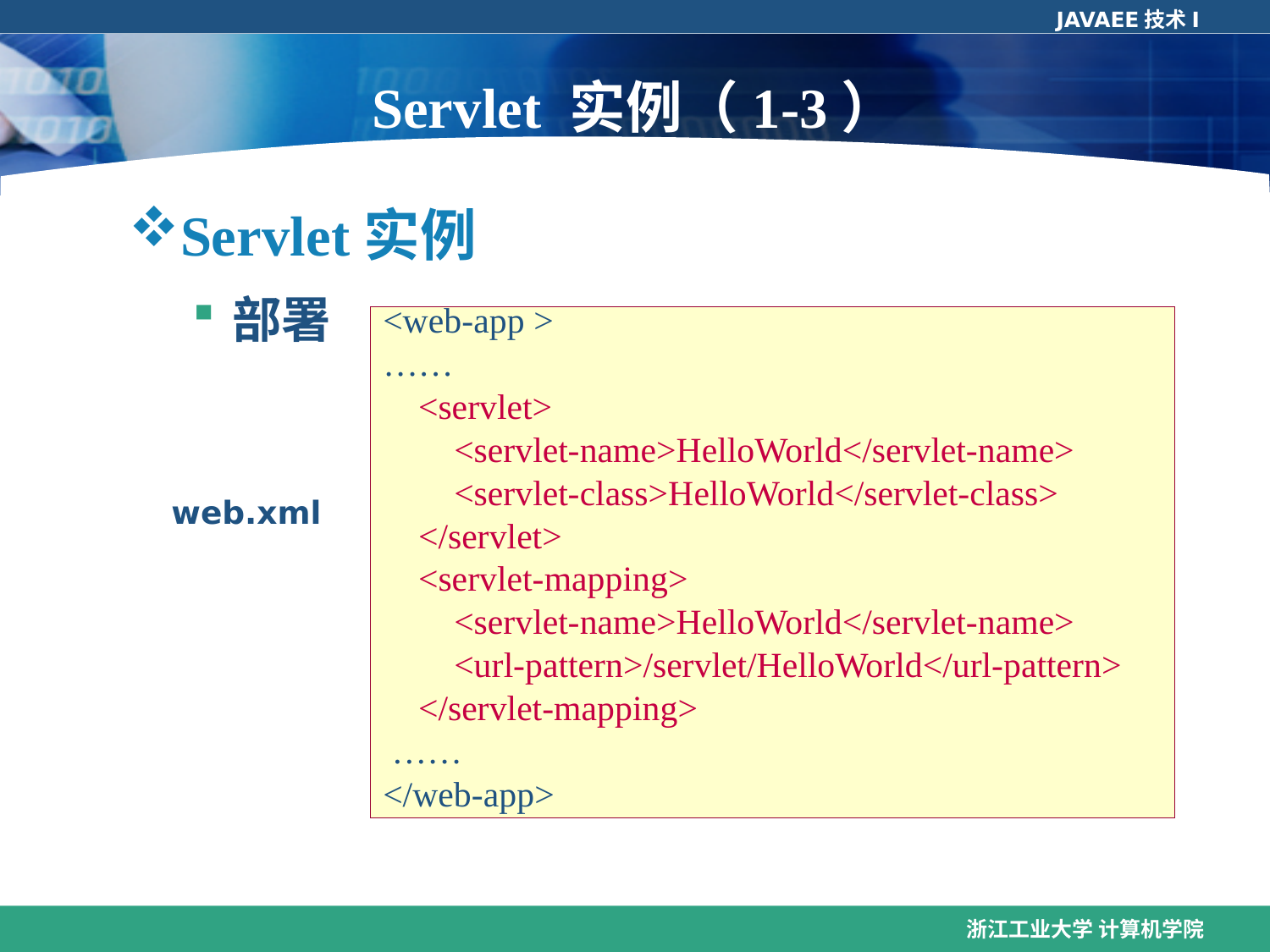

Servlet 实例（1-3）
Servlet实例
部署
<web-app >
……
    <servlet>
        <servlet-name>HelloWorld</servlet-name>
        <servlet-class>HelloWorld</servlet-class>
    </servlet>
    <servlet-mapping>
        <servlet-name>HelloWorld</servlet-name>
        <url-pattern>/servlet/HelloWorld</url-pattern>
    </servlet-mapping>
 ……
</web-app>
web.xml